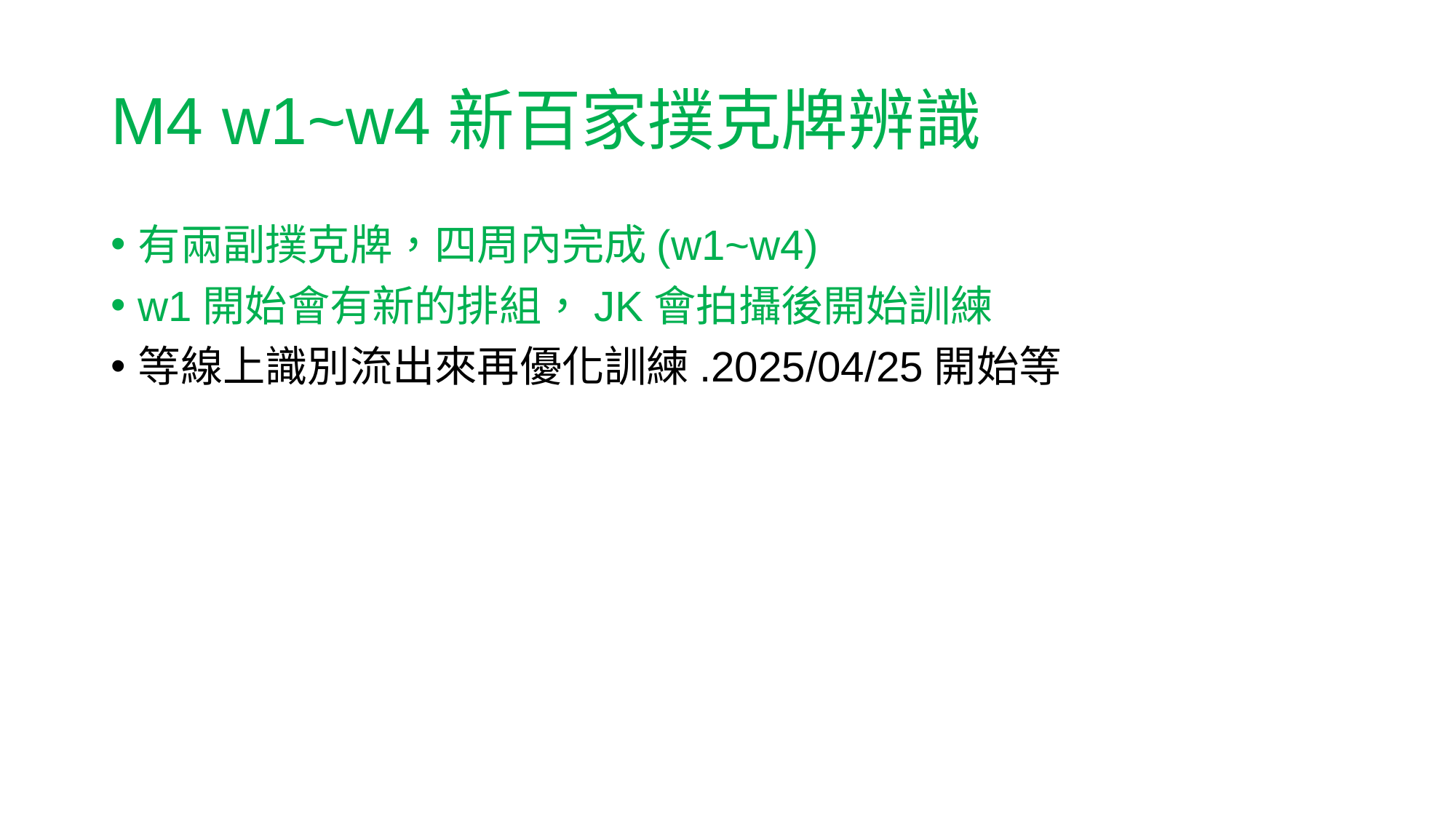

# M4 w1~w4新百家撲克牌辨識
有兩副撲克牌，四周內完成(w1~w4)
w1開始會有新的排組，JK會拍攝後開始訓練
等線上識別流出來再優化訓練.2025/04/25開始等